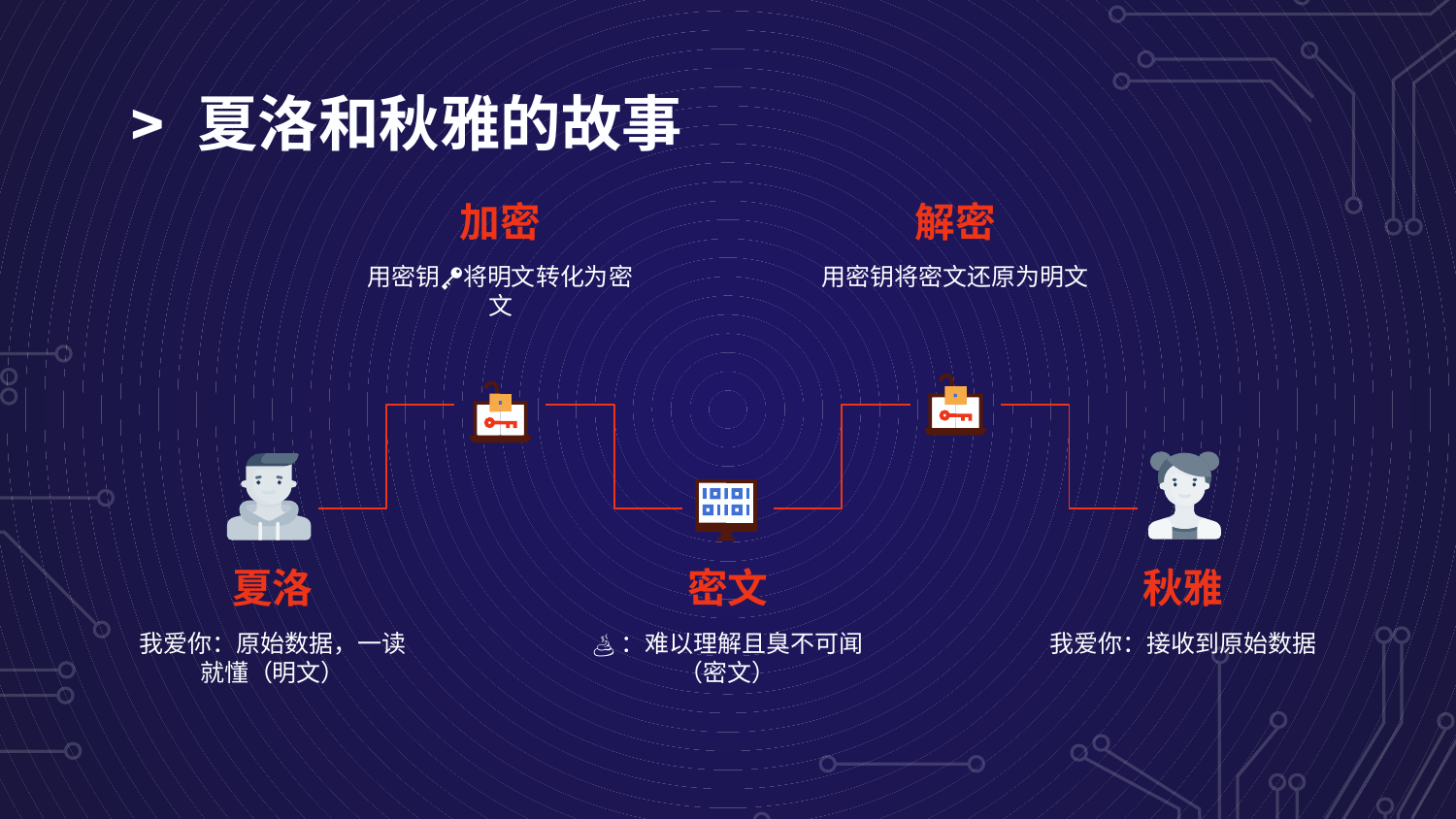

# > 夏洛和秋雅的故事
加密
解密
用密钥🔑将明文转化为密文
用密钥🔑将密文还原为明文

秋雅
夏洛
密文
我爱你：接收到原始数据
我爱你：原始数据，一读就懂（明文）
💩：难以理解且臭不可闻（密文）